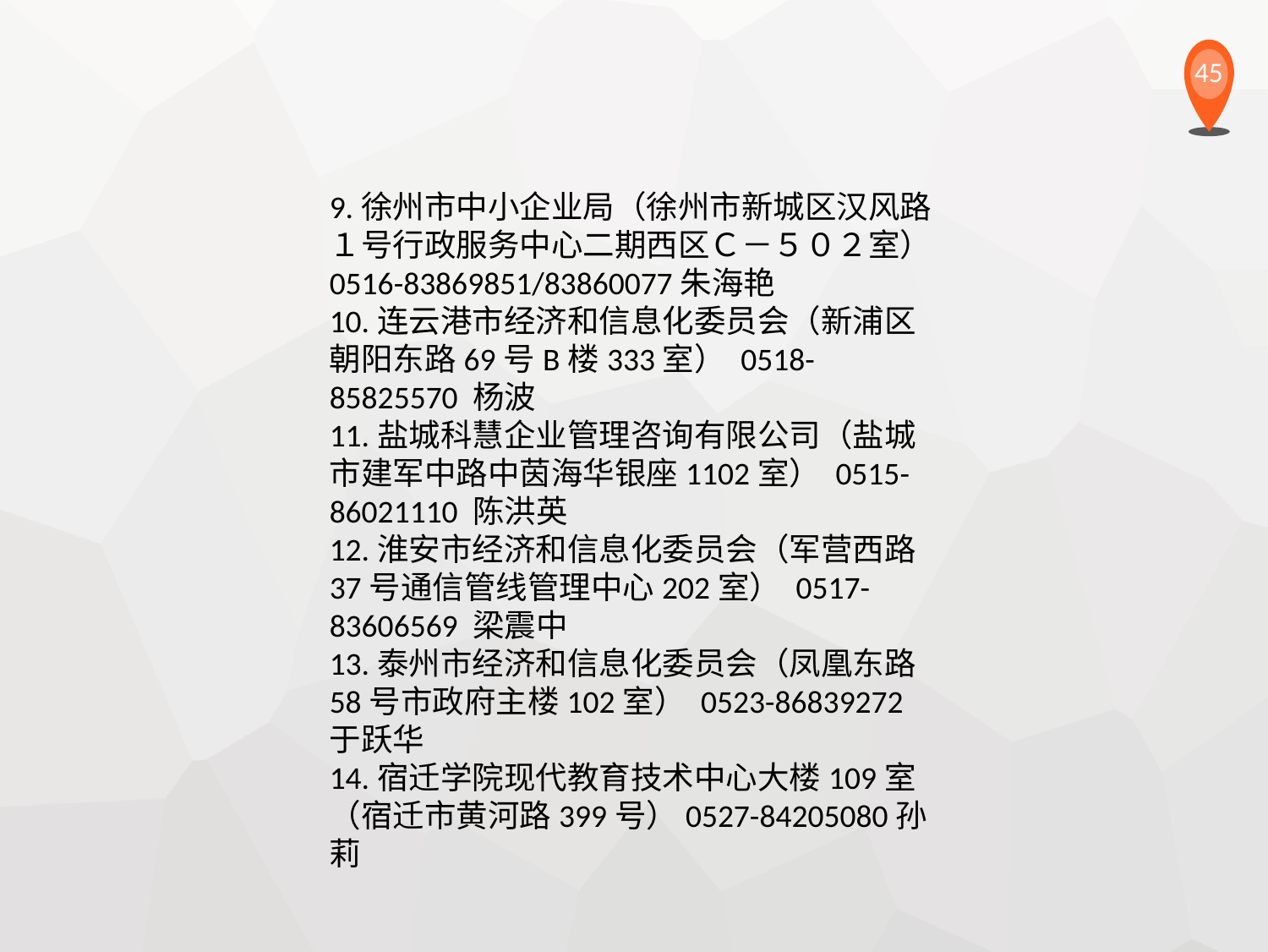

45
9.徐州市中小企业局（徐州市新城区汉风路１号行政服务中心二期西区Ｃ－５０２室）0516-83869851/83860077朱海艳
10.连云港市经济和信息化委员会（新浦区朝阳东路69号B楼333室） 0518-85825570 杨波
11.盐城科慧企业管理咨询有限公司（盐城市建军中路中茵海华银座1102室） 0515-86021110 陈洪英
12.淮安市经济和信息化委员会（军营西路37号通信管线管理中心202室） 0517-83606569 梁震中
13.泰州市经济和信息化委员会（凤凰东路58号市政府主楼102室） 0523-86839272 于跃华
14.宿迁学院现代教育技术中心大楼109室（宿迁市黄河路399号）0527-84205080孙莉